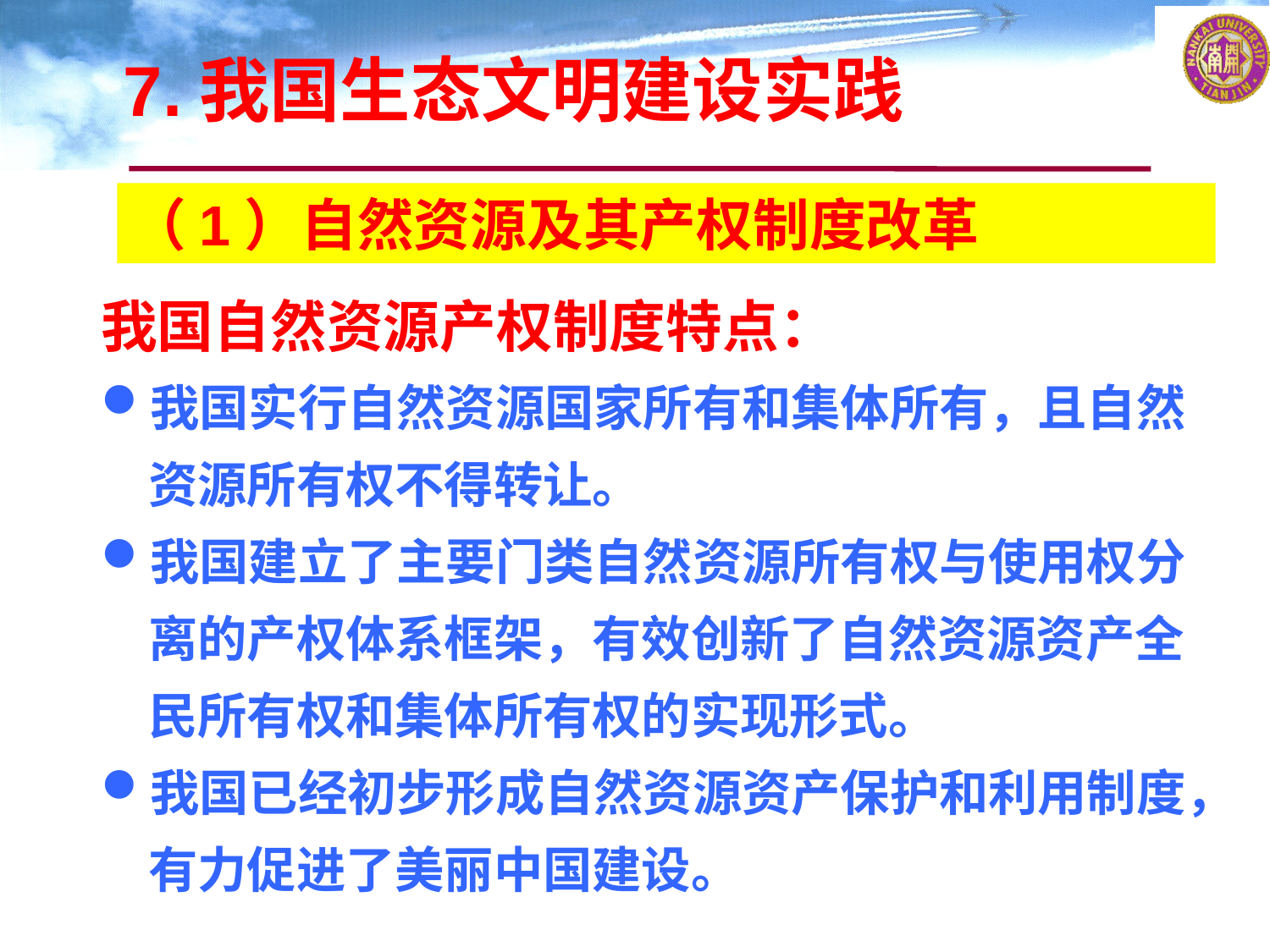

7.我国生态文明建设实践

（1）自然资源及其产权制度改革
我国自然资源产权制度特点：
我国实行自然资源国家所有和集体所有，且自然资源所有权不得转让。
我国建立了主要门类自然资源所有权与使用权分离的产权体系框架，有效创新了自然资源资产全民所有权和集体所有权的实现形式。
我国已经初步形成自然资源资产保护和利用制度，有力促进了美丽中国建设。